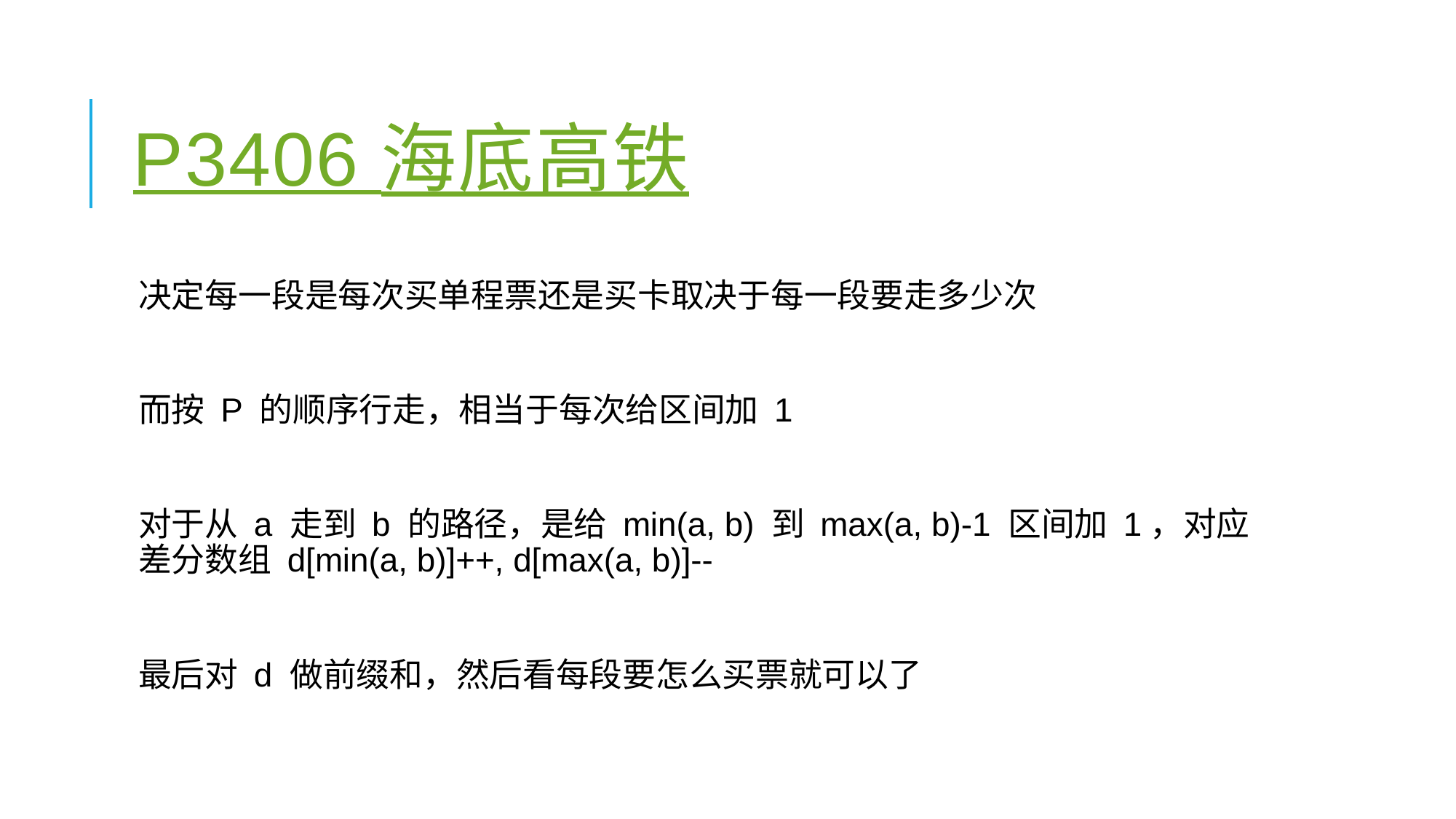

# P3406 海底高铁
决定每一段是每次买单程票还是买卡取决于每一段要走多少次

而按 P 的顺序行走，相当于每次给区间加 1

对于从 a 走到 b 的路径，是给 min(a, b) 到 max(a, b)-1 区间加 1，对应差分数组 d[min(a, b)]++, d[max(a, b)]--

最后对 d 做前缀和，然后看每段要怎么买票就可以了